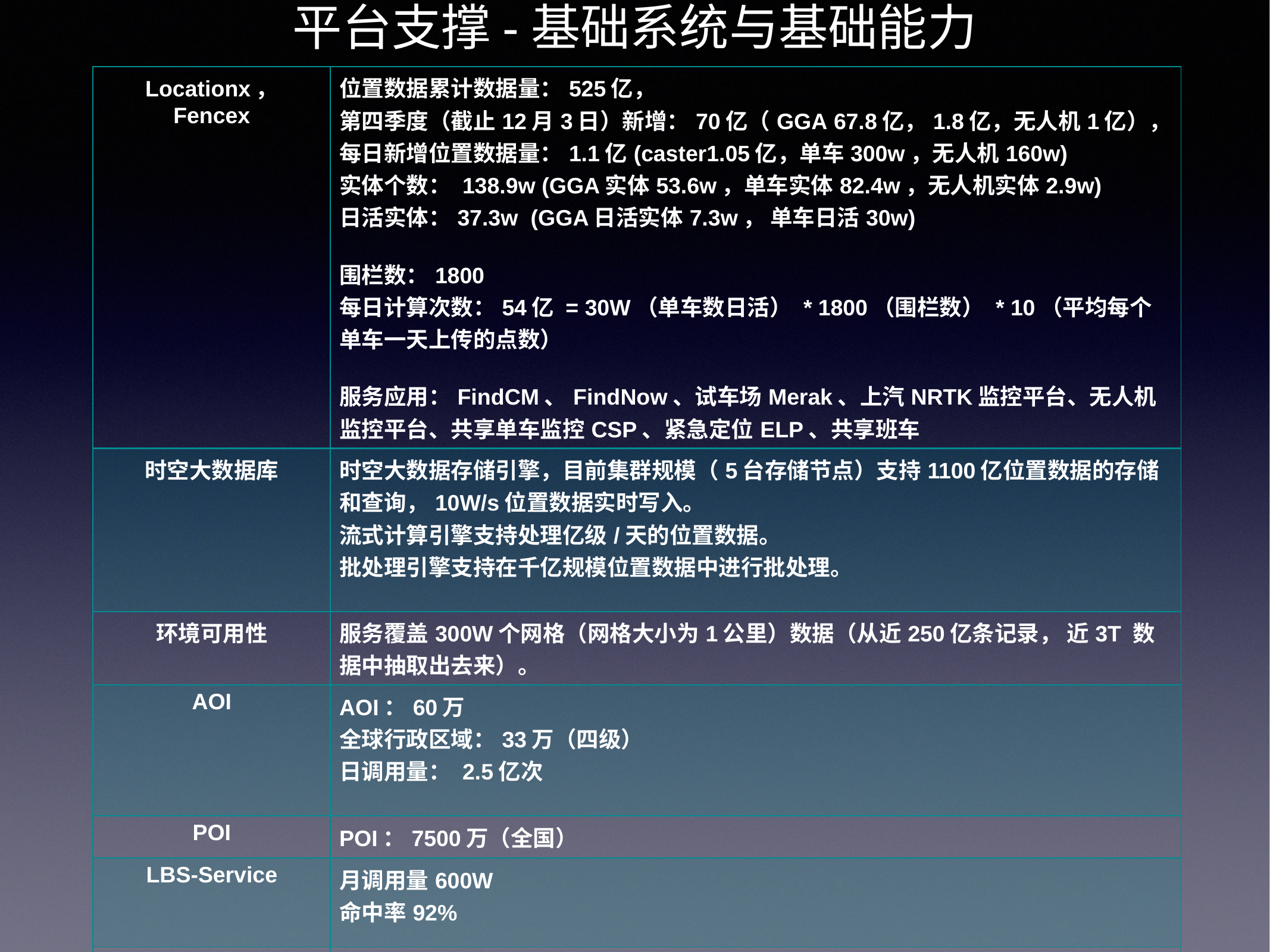

# 平台支撑-基础系统与基础能力
| Locationx， Fencex | 位置数据累计数据量：525亿， 第四季度（截止12月3日）新增：70亿（GGA 67.8亿，1.8亿，无人机1亿）， 每日新增位置数据量：1.1亿(caster1.05亿，单车300w，无人机160w) 实体个数： 138.9w (GGA实体53.6w，单车实体82.4w，无人机实体2.9w) 日活实体：37.3w (GGA日活实体7.3w， 单车日活30w) 围栏数：1800 每日计算次数：54亿 = 30W（单车数日活） \* 1800（围栏数） \* 10（平均每个单车一天上传的点数） 服务应用：FindCM、FindNow、试车场Merak、上汽NRTK监控平台、无人机监控平台、共享单车监控CSP、紧急定位ELP、共享班车 |
| --- | --- |
| 时空大数据库 | 时空大数据存储引擎，目前集群规模（5台存储节点）支持1100亿位置数据的存储和查询，10W/s位置数据实时写入。 流式计算引擎支持处理亿级/天的位置数据。 批处理引擎支持在千亿规模位置数据中进行批处理。 |
| 环境可用性 | 服务覆盖300W个网格（网格大小为1公里）数据（从近250亿条记录， 近3T 数据中抽取出去来）。 |
| AOI | AOI：60万 全球行政区域：33万（四级） 日调用量： 2.5亿次 |
| POI | POI：7500万（全国） |
| LBS-Service | 月调用量600W 命中率92% |
| DownloadX | 日调用量 1000W |